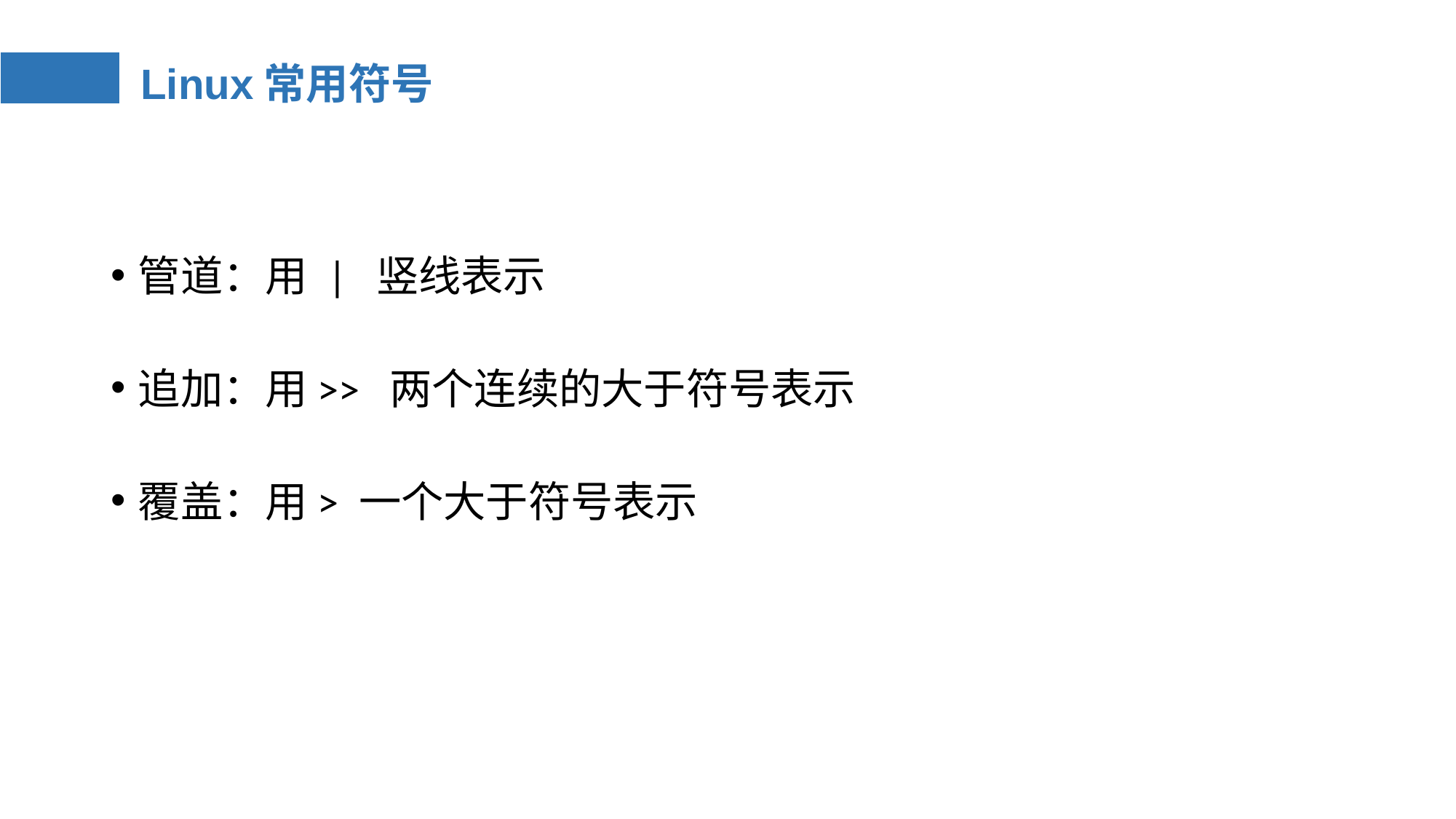

# Linux常用符号
管道：用 |  竖线表示
追加：用>>  两个连续的大于符号表示
覆盖：用> 一个大于符号表示